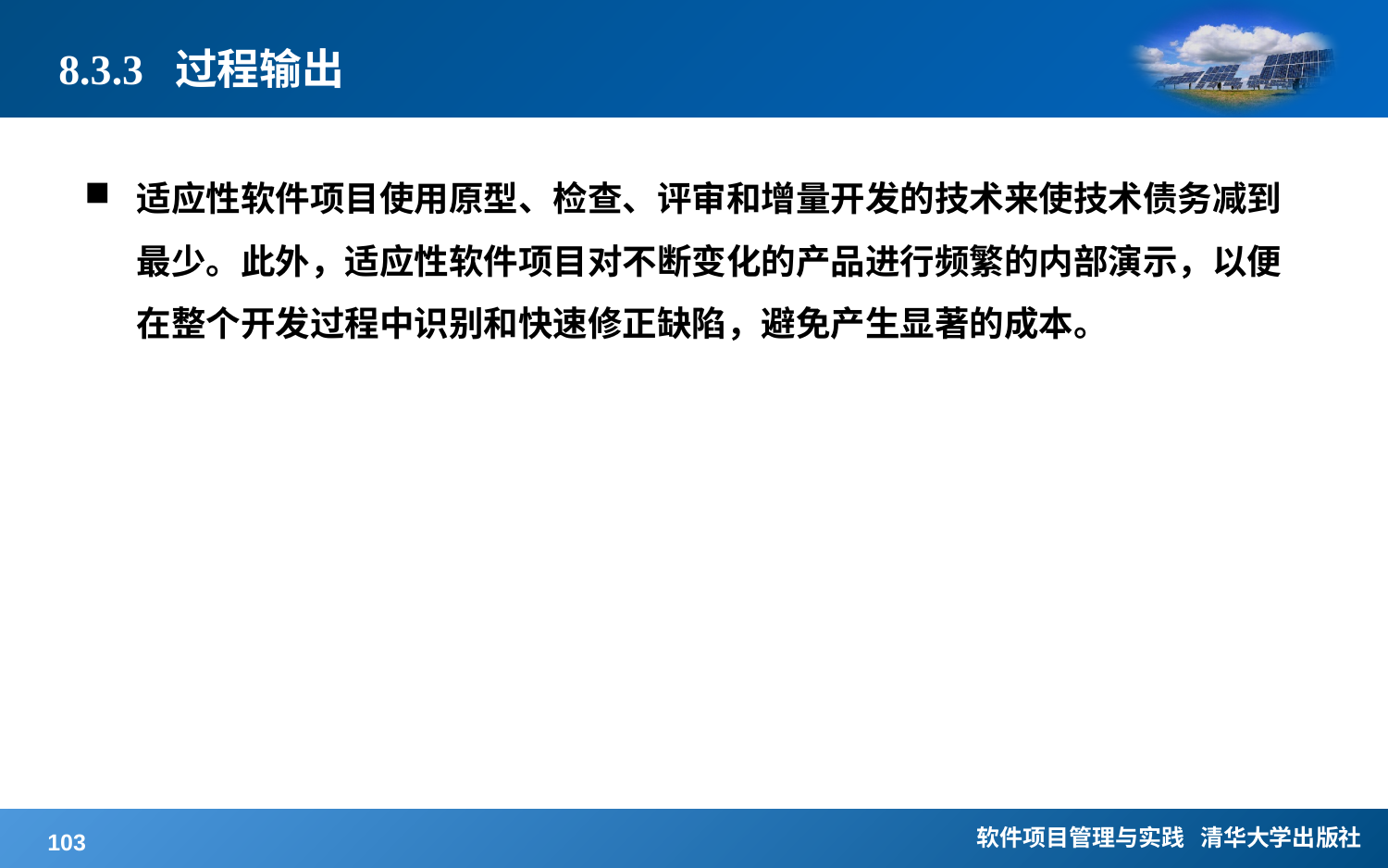

# 8.3.3  过程输出
适应性软件项目使用原型、检查、评审和增量开发的技术来使技术债务减到最少。此外，适应性软件项目对不断变化的产品进行频繁的内部演示，以便在整个开发过程中识别和快速修正缺陷，避免产生显著的成本。